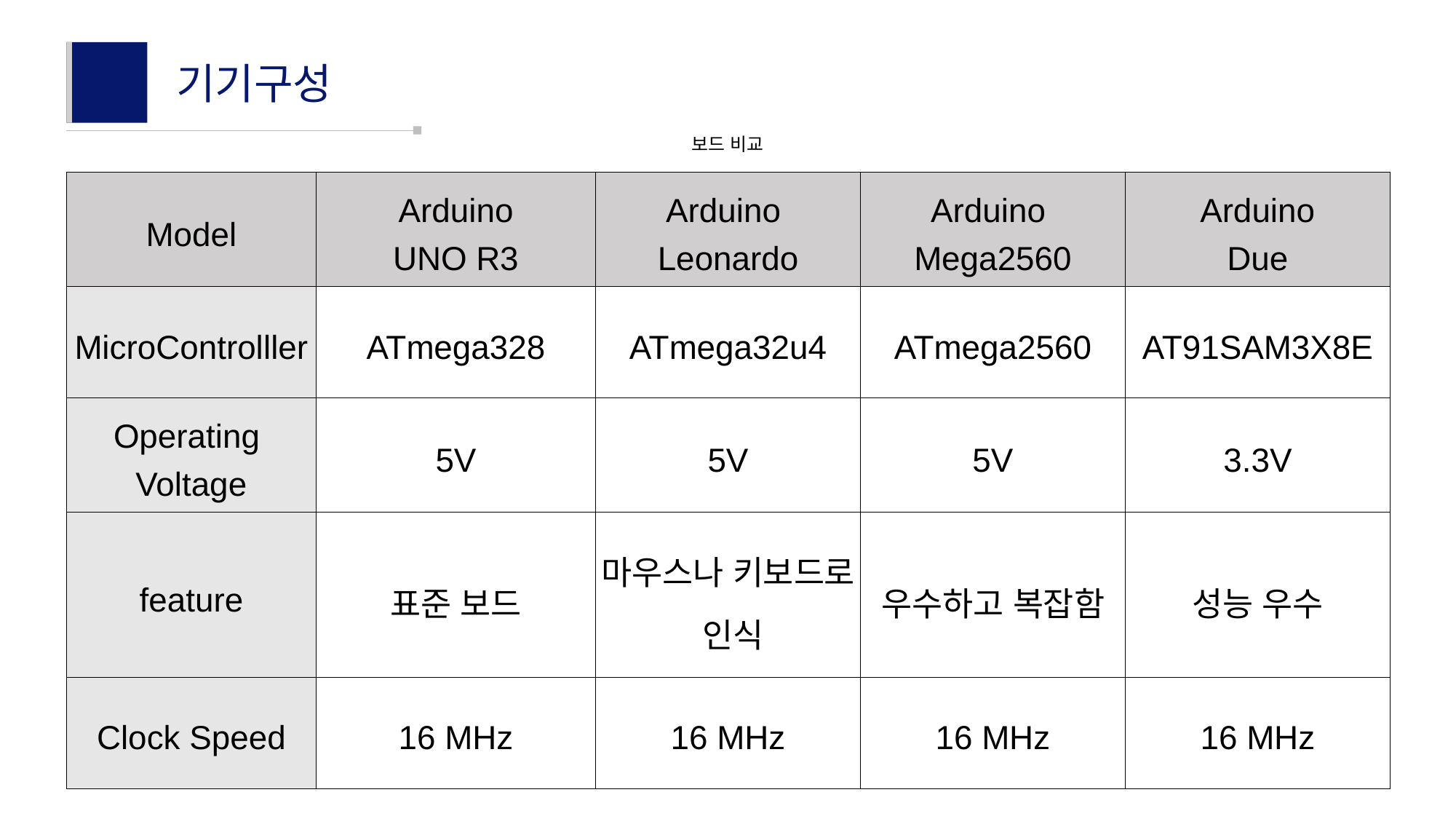

기기구성

보드 비교
| Model | Arduino UNO R3 | Arduino Leonardo | Arduino Mega2560 | Arduino Due |
| --- | --- | --- | --- | --- |
| MicroControlller | ATmega328 | ATmega32u4 | ATmega2560 | AT91SAM3X8E |
| Operating Voltage | 5V | 5V | 5V | 3.3V |
| feature | 표준 보드 | 마우스나 키보드로 인식 | 우수하고 복잡함 | 성능 우수 |
| Clock Speed | 16 MHz | 16 MHz | 16 MHz | 16 MHz |

표 3. 아두이노 보드 종류 [7]